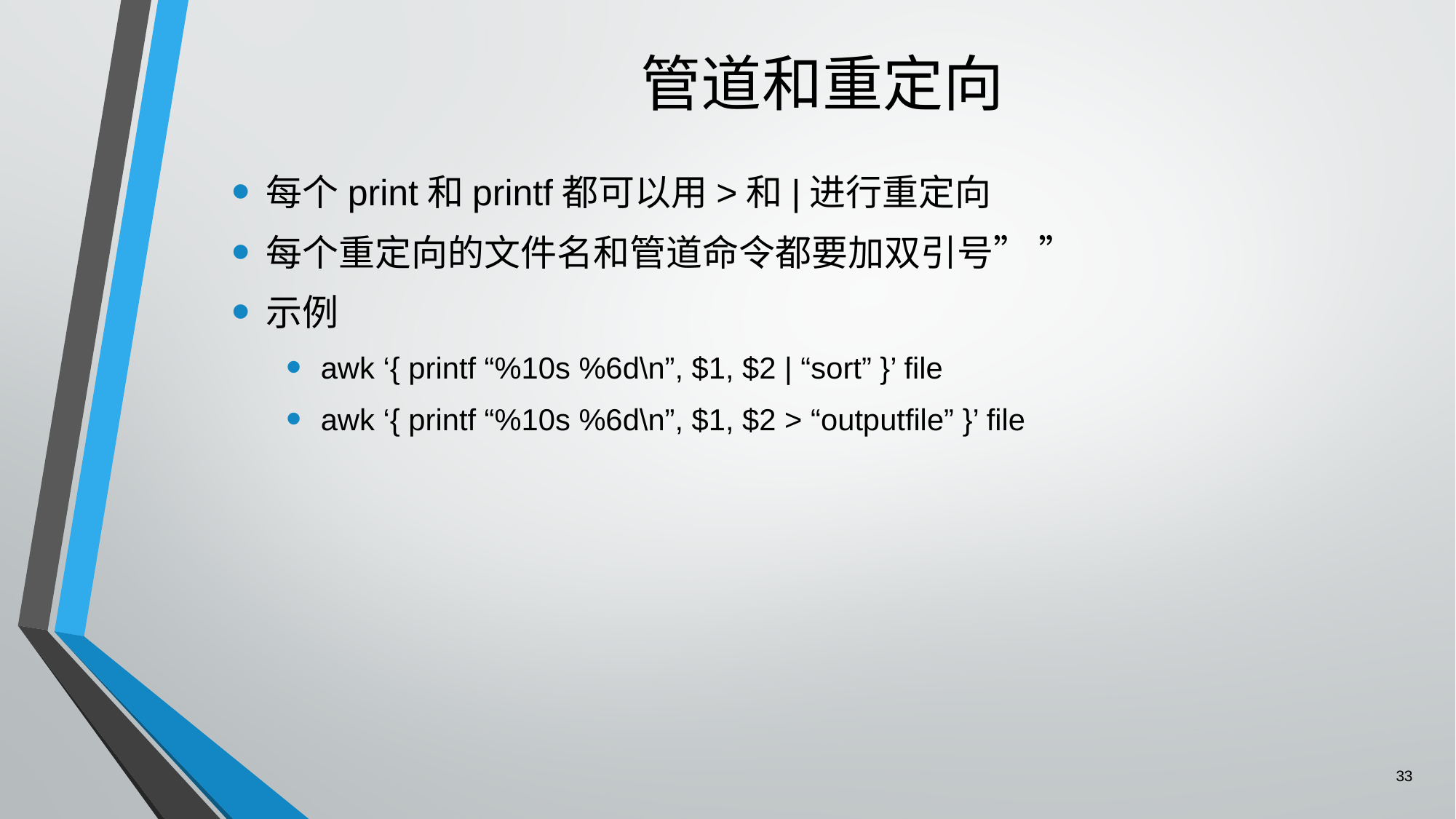

# 管道和重定向
每个print和printf都可以用>和|进行重定向
每个重定向的文件名和管道命令都要加双引号” ”
示例
awk ‘{ printf “%10s %6d\n”, $1, $2 | “sort” }’ file
awk ‘{ printf “%10s %6d\n”, $1, $2 > “outputfile” }’ file
33